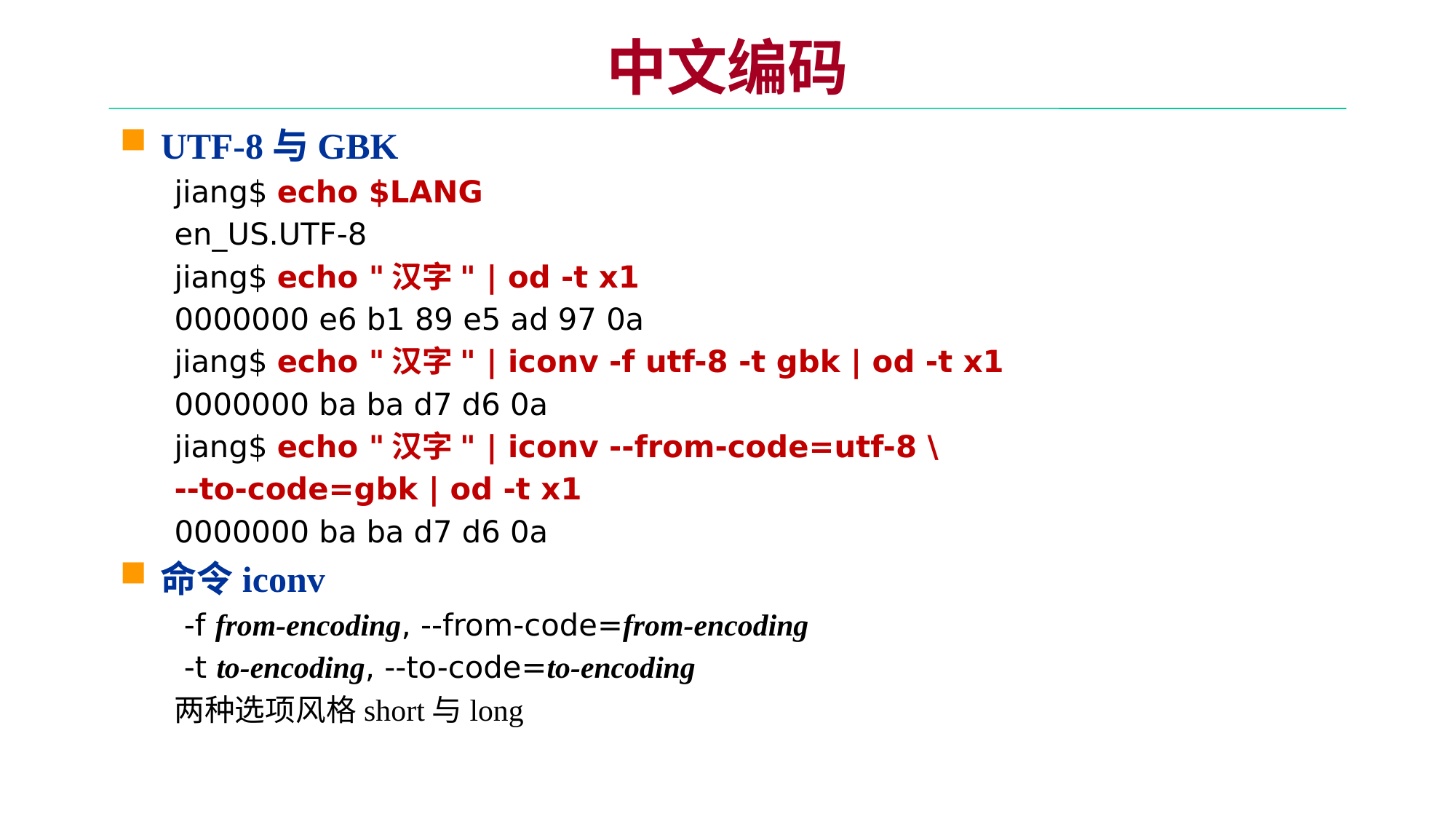

# 中文编码
UTF-8与GBK
jiang$ echo $LANG
en_US.UTF-8
jiang$ echo "汉字" | od -t x1
0000000 e6 b1 89 e5 ad 97 0a
jiang$ echo "汉字" | iconv -f utf-8 -t gbk | od -t x1
0000000 ba ba d7 d6 0a
jiang$ echo "汉字" | iconv --from-code=utf-8 \
--to-code=gbk | od -t x1
0000000 ba ba d7 d6 0a
命令iconv
 -f from-encoding, --from-code=from-encoding
 -t to-encoding, --to-code=to-encoding
两种选项风格short与long